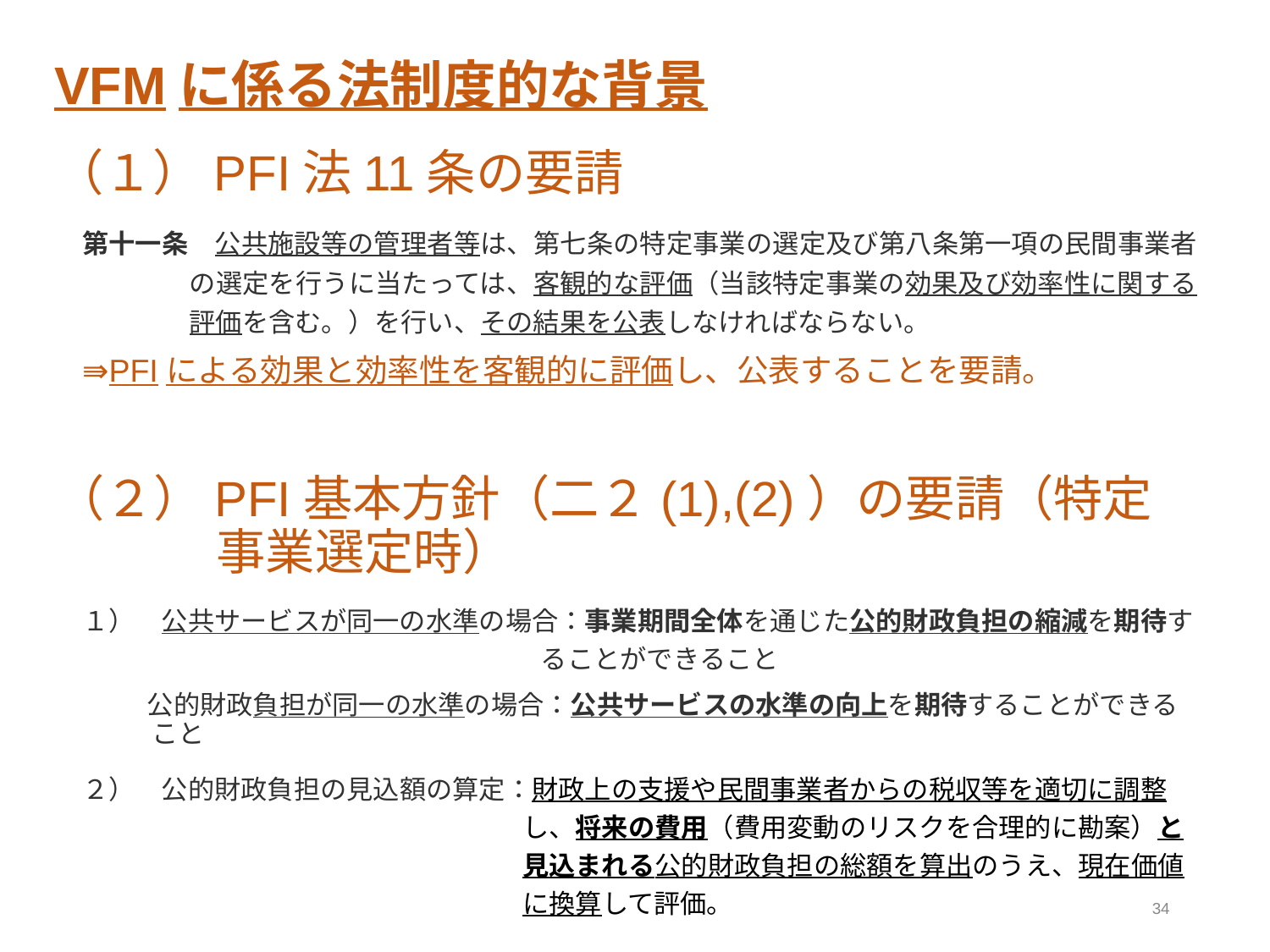

# VFMに係る法制度的な背景
（１）PFI法11条の要請
第十一条　公共施設等の管理者等は、第七条の特定事業の選定及び第八条第一項の民間事業者の選定を行うに当たっては、客観的な評価（当該特定事業の効果及び効率性に関する評価を含む。）を行い、その結果を公表しなければならない。
⇛PFIによる効果と効率性を客観的に評価し、公表することを要請。

（２）PFI基本方針（二２(1),(2)）の要請（特定事業選定時）
１）　公共サービスが同一の水準の場合：事業期間全体を通じた公的財政負担の縮減を期待することができること
公的財政負担が同一の水準の場合：公共サービスの水準の向上を期待することができること
２）　公的財政負担の見込額の算定：財政上の支援や民間事業者からの税収等を適切に調整し、将来の費用（費用変動のリスクを合理的に勘案）と見込まれる公的財政負担の総額を算出のうえ、現在価値に換算して評価。

⇛公的財政負担見込額の現在価値での評価を要請（財務的な効率性に焦点）
34